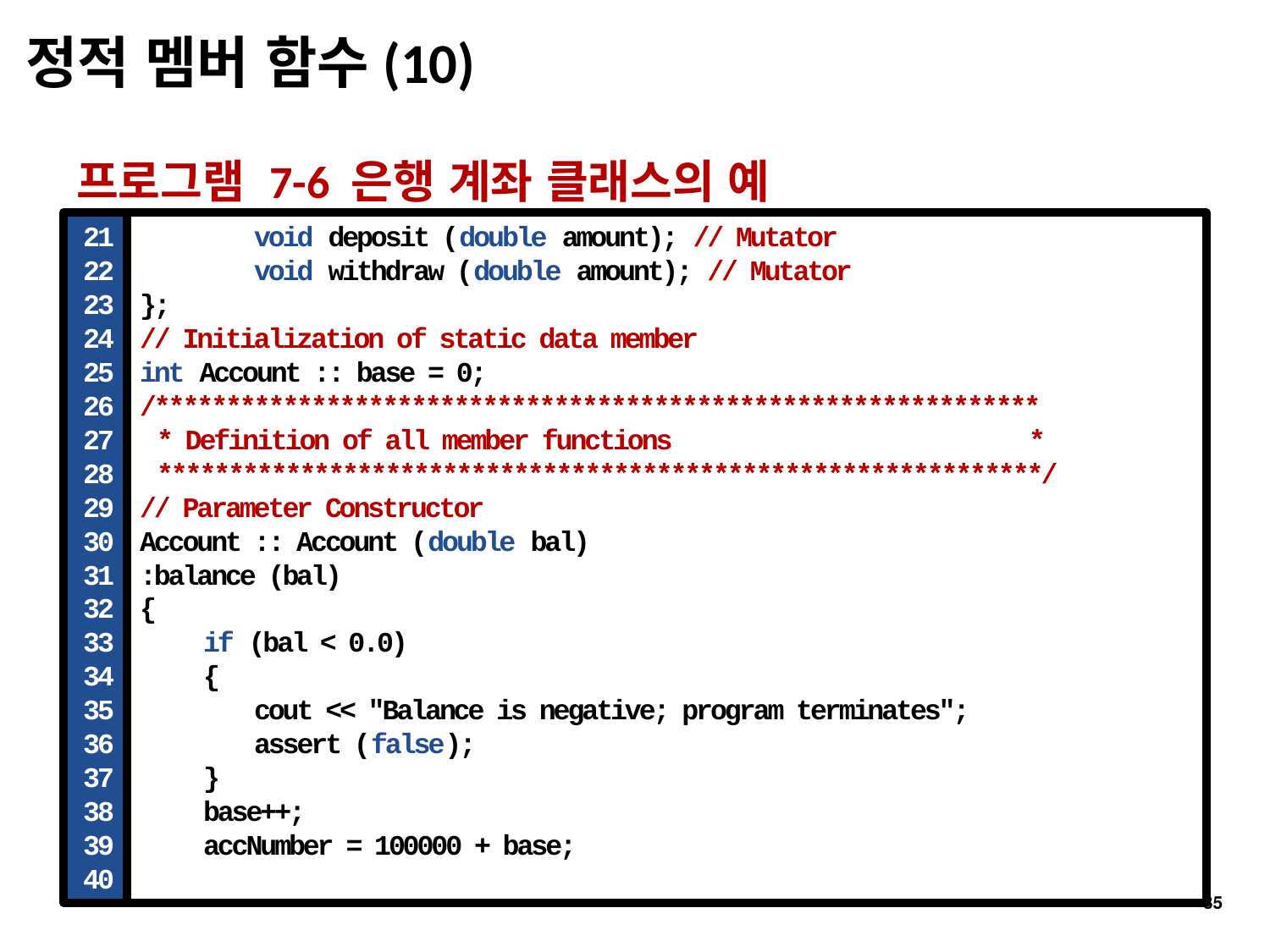

# 정적 멤버 함수(10)
프로그램 7-6 은행 계좌 클래스의 예
21
22
23
24
25
26
27
28
29
30
31
32
33
34
35
36
37
38
39
40
void deposit (double amount); // Mutator
void withdraw (double amount); // Mutator
};
// Initialization of static data member
int Account :: base = 0;
/**************************************************************
 * Definition of all member functions 			*
 **************************************************************/
// Parameter Constructor
Account :: Account (double bal)
:balance (bal)
{
if (bal < 0.0)
{
cout << "Balance is negative; program terminates";
assert (false);
}
base++;
accNumber = 100000 + base;